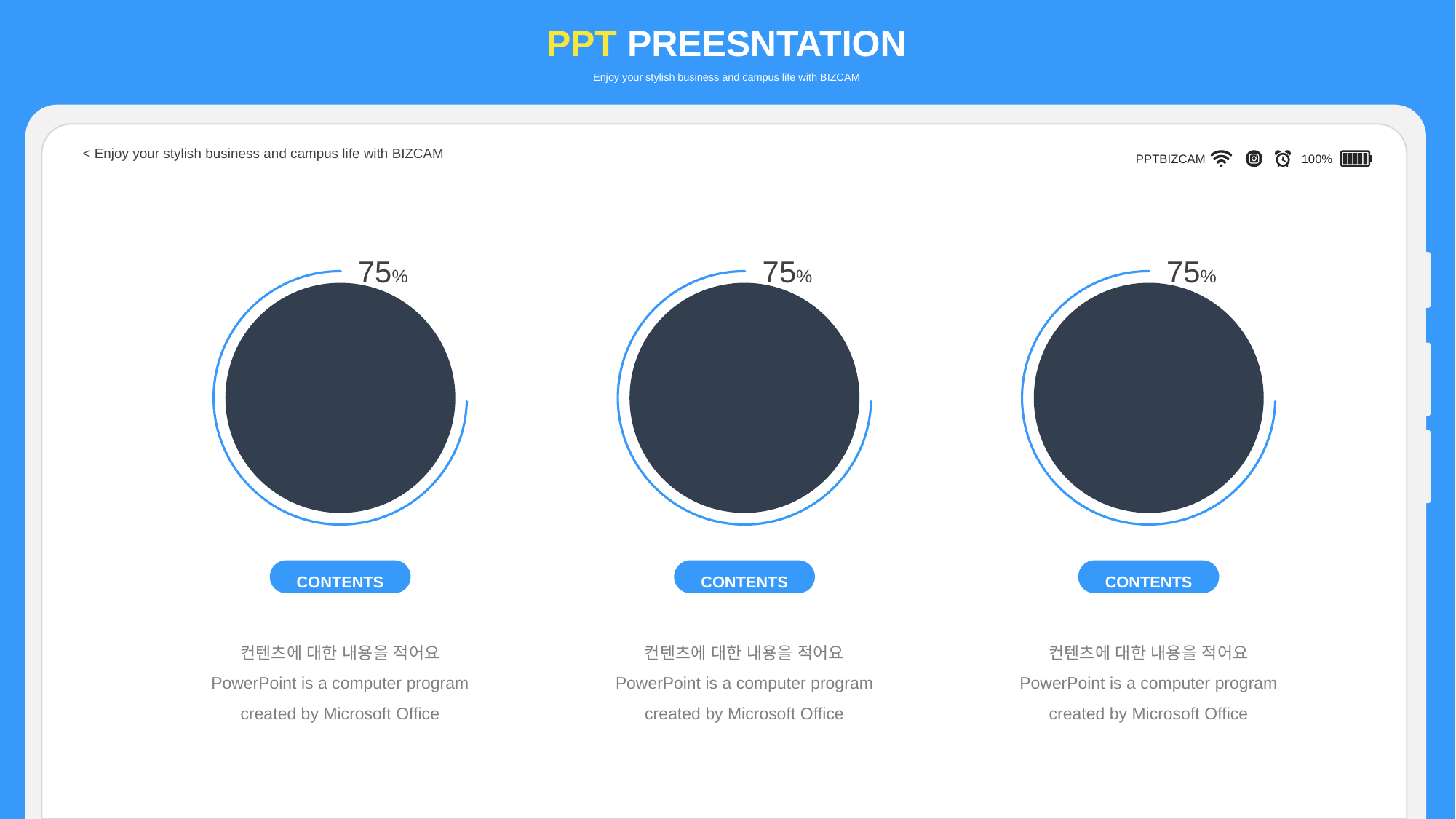

PPT PREESNTATION
Enjoy your stylish business and campus life with BIZCAM

< Enjoy your stylish business and campus life with BIZCAM

PPTBIZCAM
100%

75%
75%
75%

CONTENTS
CONTENTS
CONTENTS
컨텐츠에 대한 내용을 적어요
PowerPoint is a computer program created by Microsoft Office
컨텐츠에 대한 내용을 적어요
PowerPoint is a computer program created by Microsoft Office
컨텐츠에 대한 내용을 적어요
PowerPoint is a computer program created by Microsoft Office